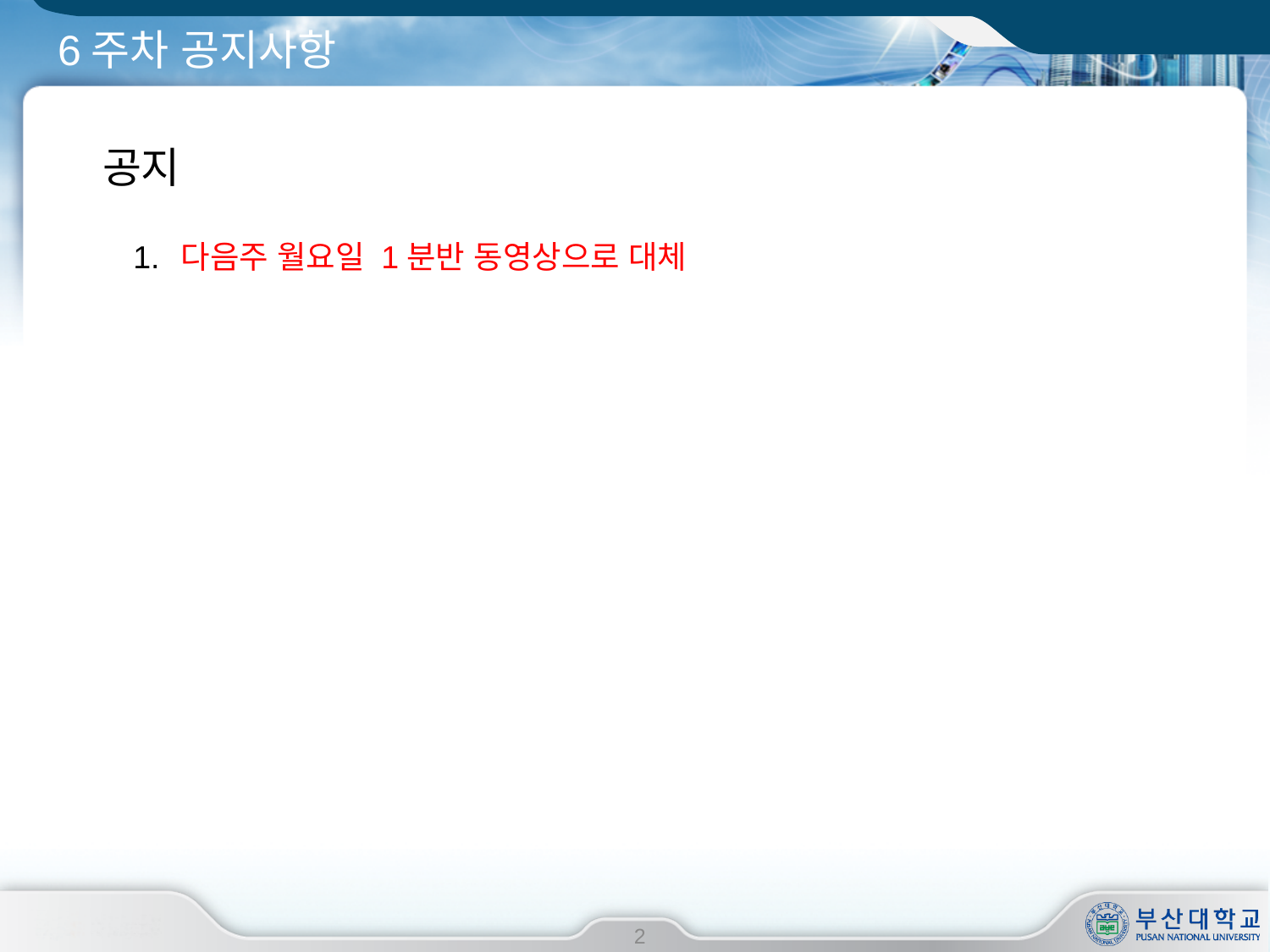

# 6주차 공지사항
공지
다음주 월요일 1분반 동영상으로 대체
2